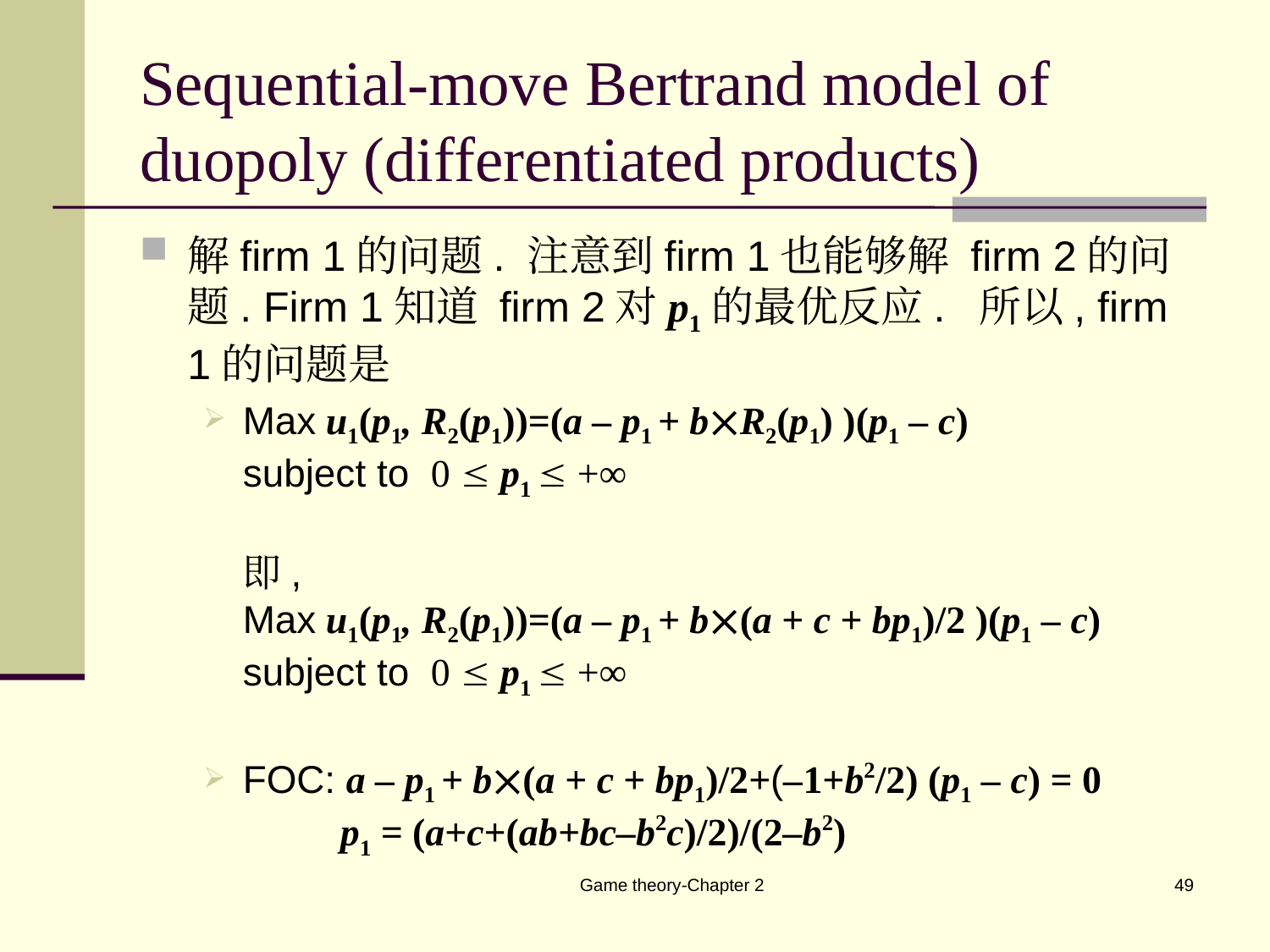

# Sequential-move Bertrand model of duopoly (differentiated products)
解firm 1的问题. 注意到firm 1也能够解 firm 2的问题. Firm 1知道 firm 2对p1的最优反应.  所以, firm 1的问题是
Max u1(p1, R2(p1))=(a – p1 + b×R2(p1) )(p1 – c)
subject to  0 ≤ p1 ≤ +∞
即,
Max u1(p1, R2(p1))=(a – p1 + b×(a + c + bp1)/2 )(p1 – c)
subject to  0 ≤ p1 ≤ +∞
FOC: a – p1 + b×(a + c + bp1)/2+(–1+b2/2) (p1 – c) = 0
          p1 = (a+c+(ab+bc–b2c)/2)/(2–b2)
Game theory-Chapter 2
49